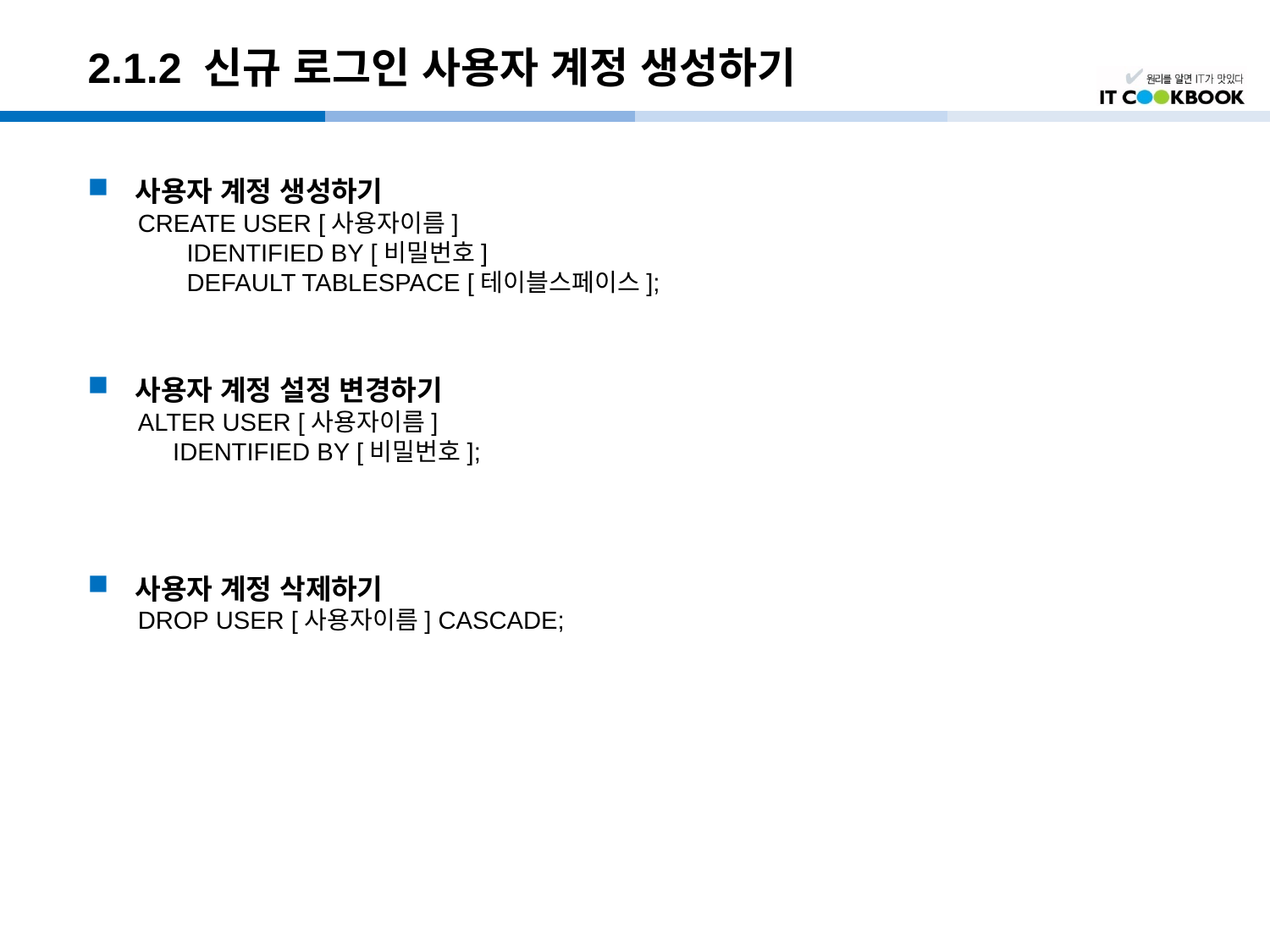

# 2.1.2 신규 로그인 사용자 계정 생성하기
사용자 계정 생성하기
CREATE USER [사용자이름]
       IDENTIFIED BY [비밀번호]
       DEFAULT TABLESPACE [테이블스페이스];

사용자 계정 설정 변경하기
ALTER USER [사용자이름]
     IDENTIFIED BY [비밀번호];

사용자 계정 삭제하기
DROP USER [사용자이름] CASCADE;